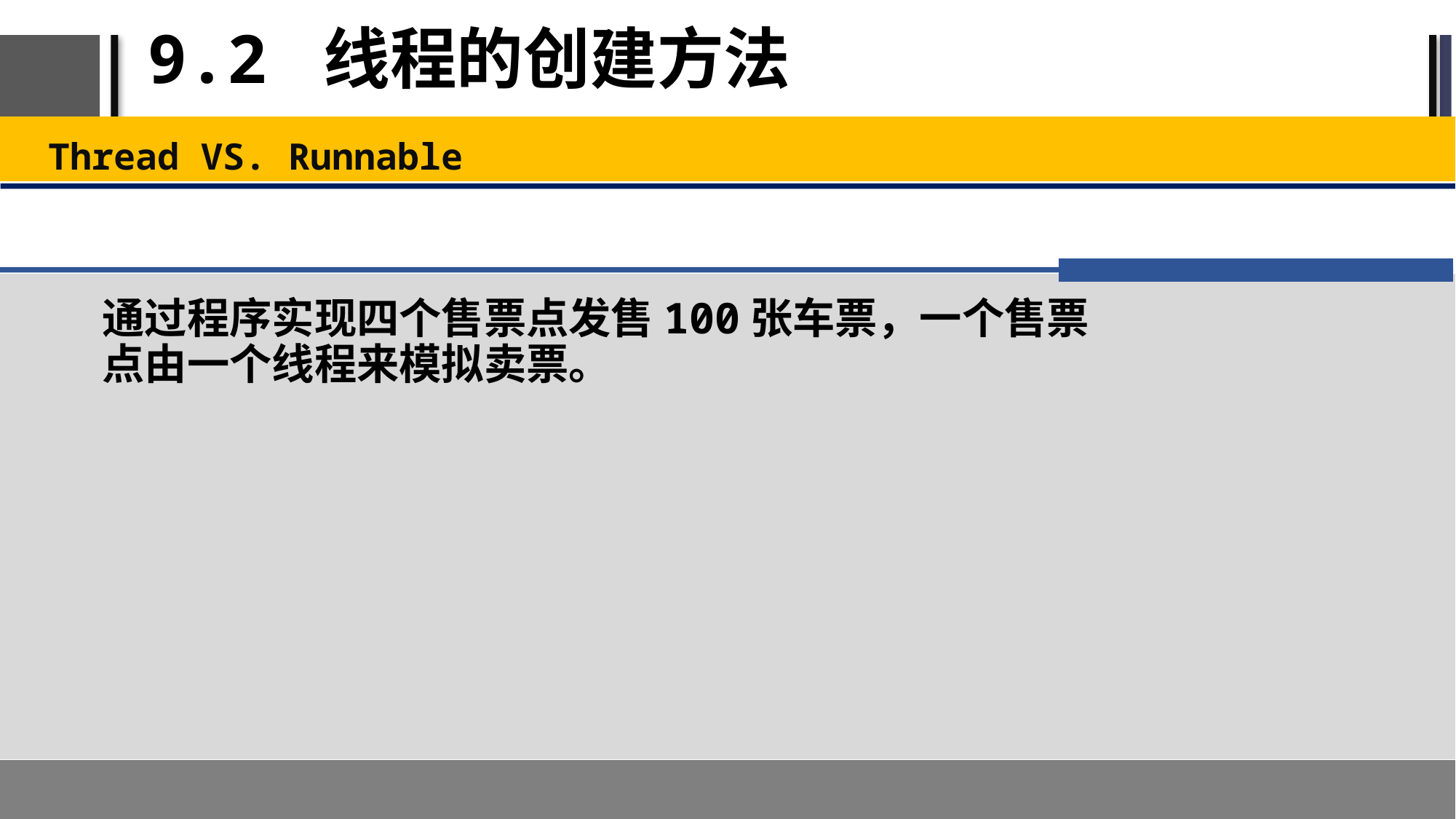

# 9.2 线程的创建方法

Thread VS. Runnable

通过程序实现四个售票点发售100张车票，一个售票点由一个线程来模拟卖票。